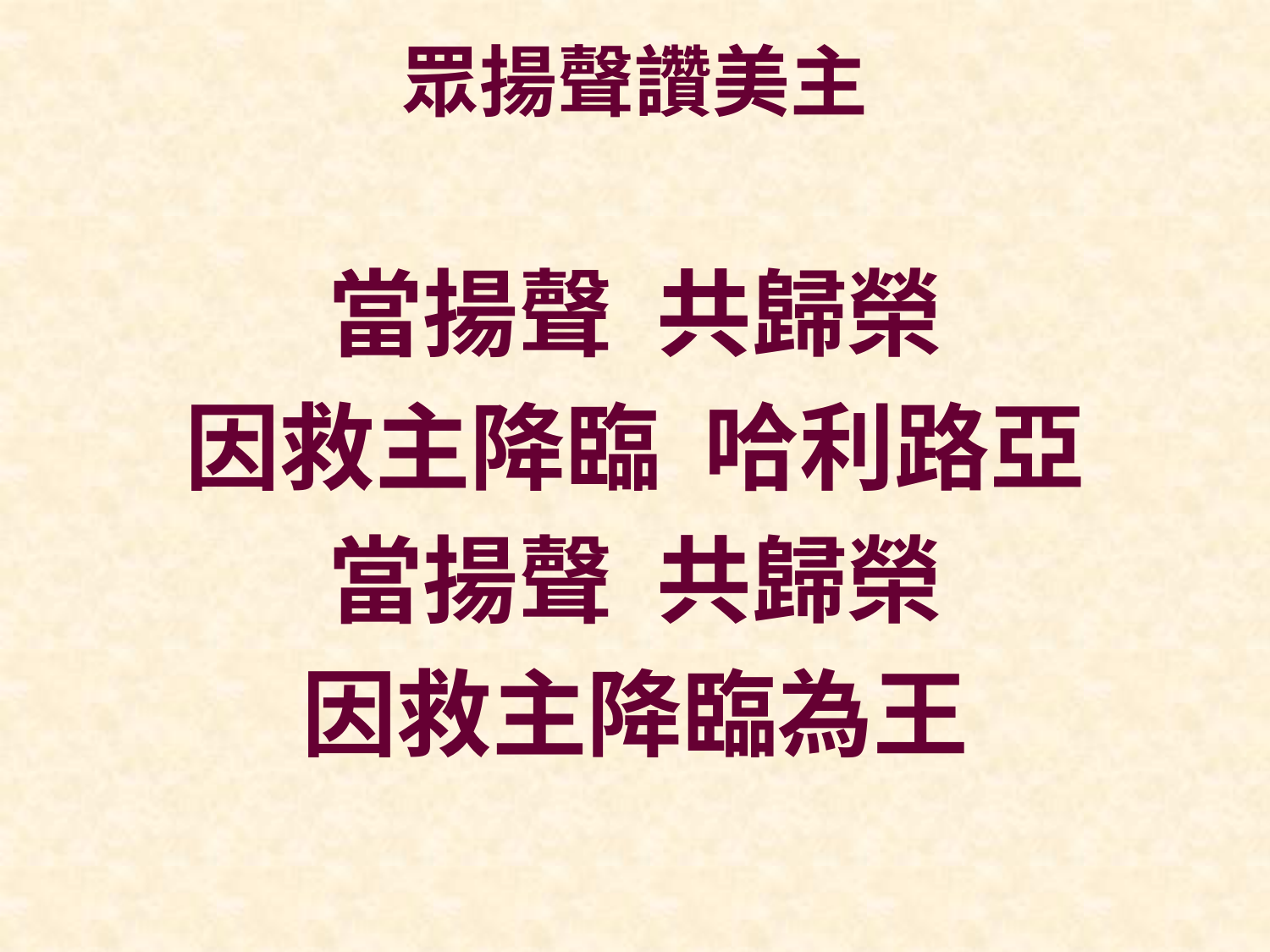

# 眾揚聲讚美主
當揚聲  共歸榮
因救主降臨  哈利路亞
當揚聲  共歸榮
因救主降臨為王